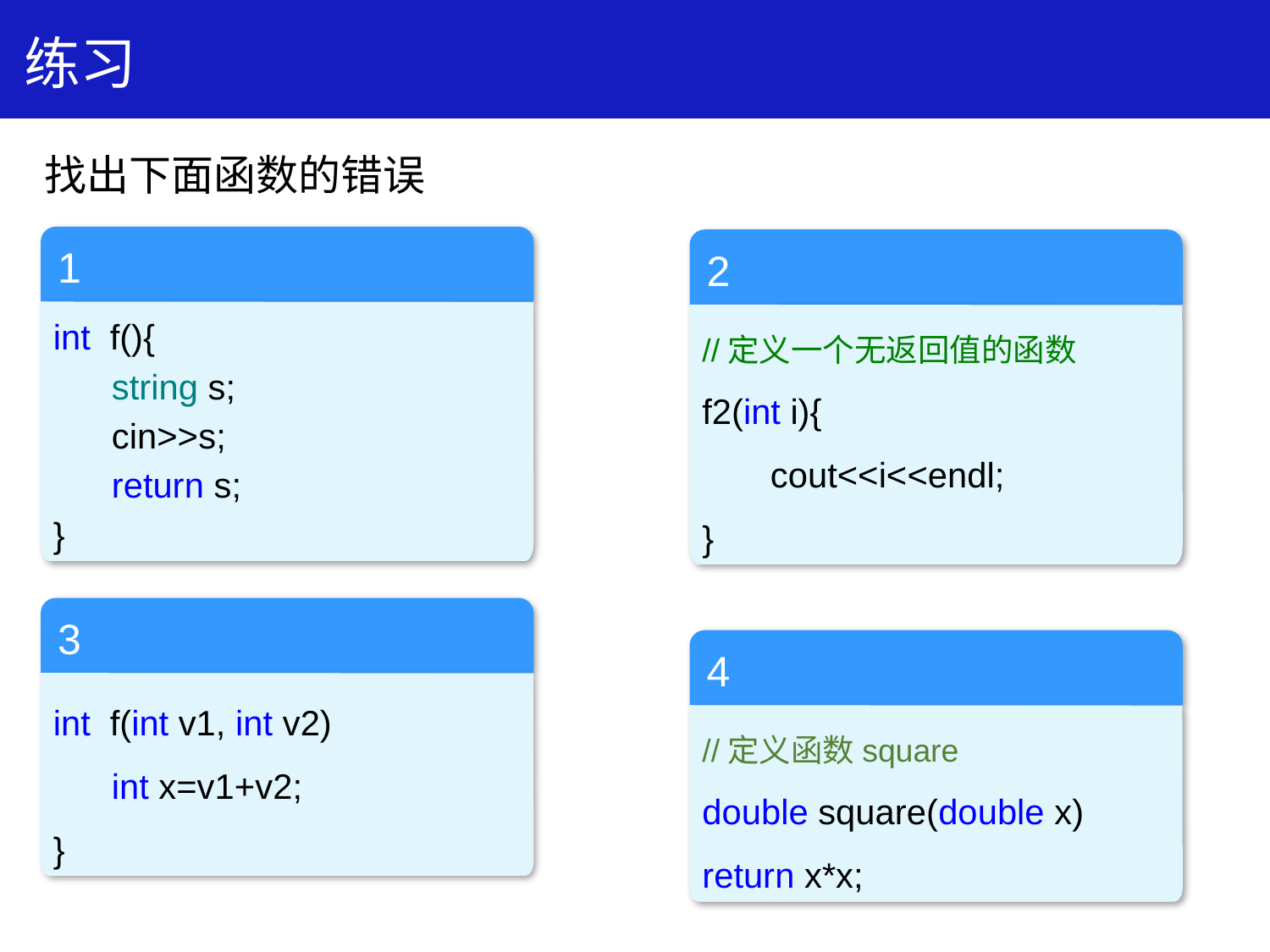

练习
找出下面函数的错误
1
int  f(){
      string s;
      cin>>s;
      return s;
}
2
//定义一个无返回值的函数
f2(int i){
       cout<<i<<endl;
}
学习目标
3
int  f(int v1, int v2)
      int x=v1+v2;
}
4
//定义函数square
double square(double x)
return x*x;
9